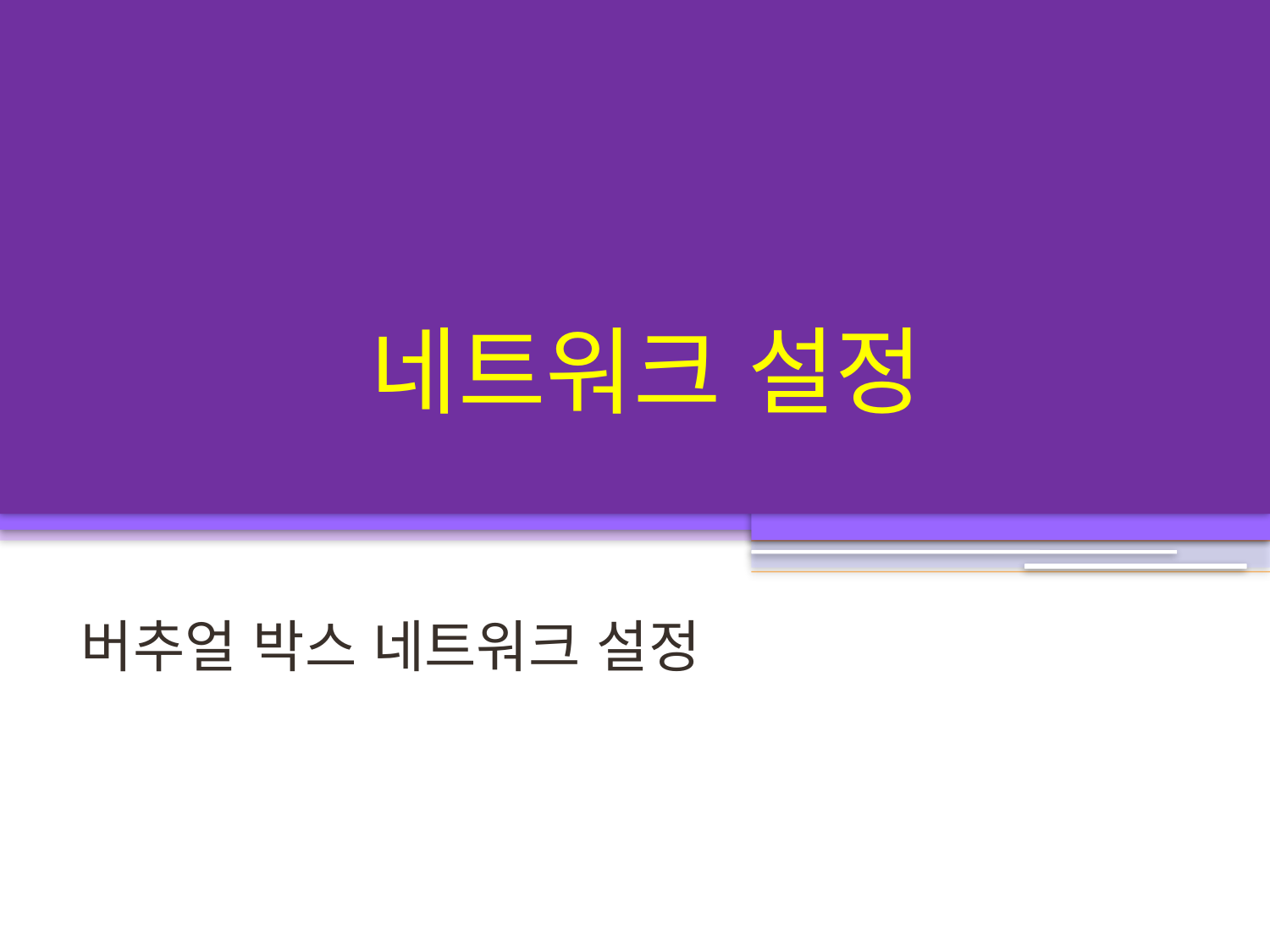

# 네트워크 설정
버추얼 박스 네트워크 설정